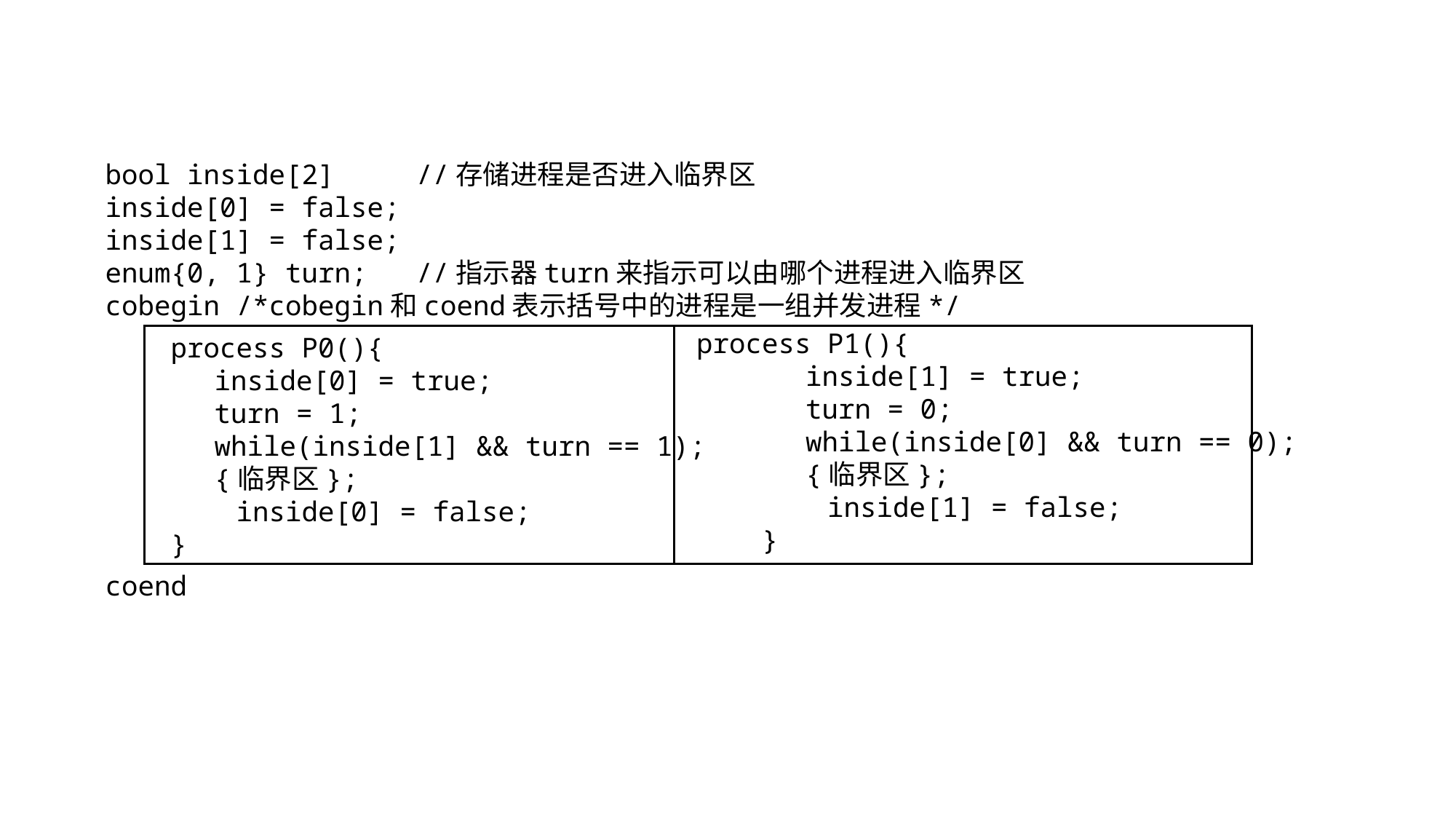

bool inside[2]     //存储进程是否进入临界区
inside[0] = false;
inside[1] = false;
enum{0, 1} turn;   //指示器turn来指示可以由哪个进程进入临界区
cobegin /*cobegin和coend表示括号中的进程是一组并发进程*/
    process P0(){
 	inside[0] = true;
 	turn = 1;
	while(inside[1] && turn == 1);
	{临界区};
        inside[0] = false;
    }
coend
process P1(){
 	inside[1] = true;
 	turn = 0;
	while(inside[0] && turn == 0);
	{临界区};
        inside[1] = false;
    }